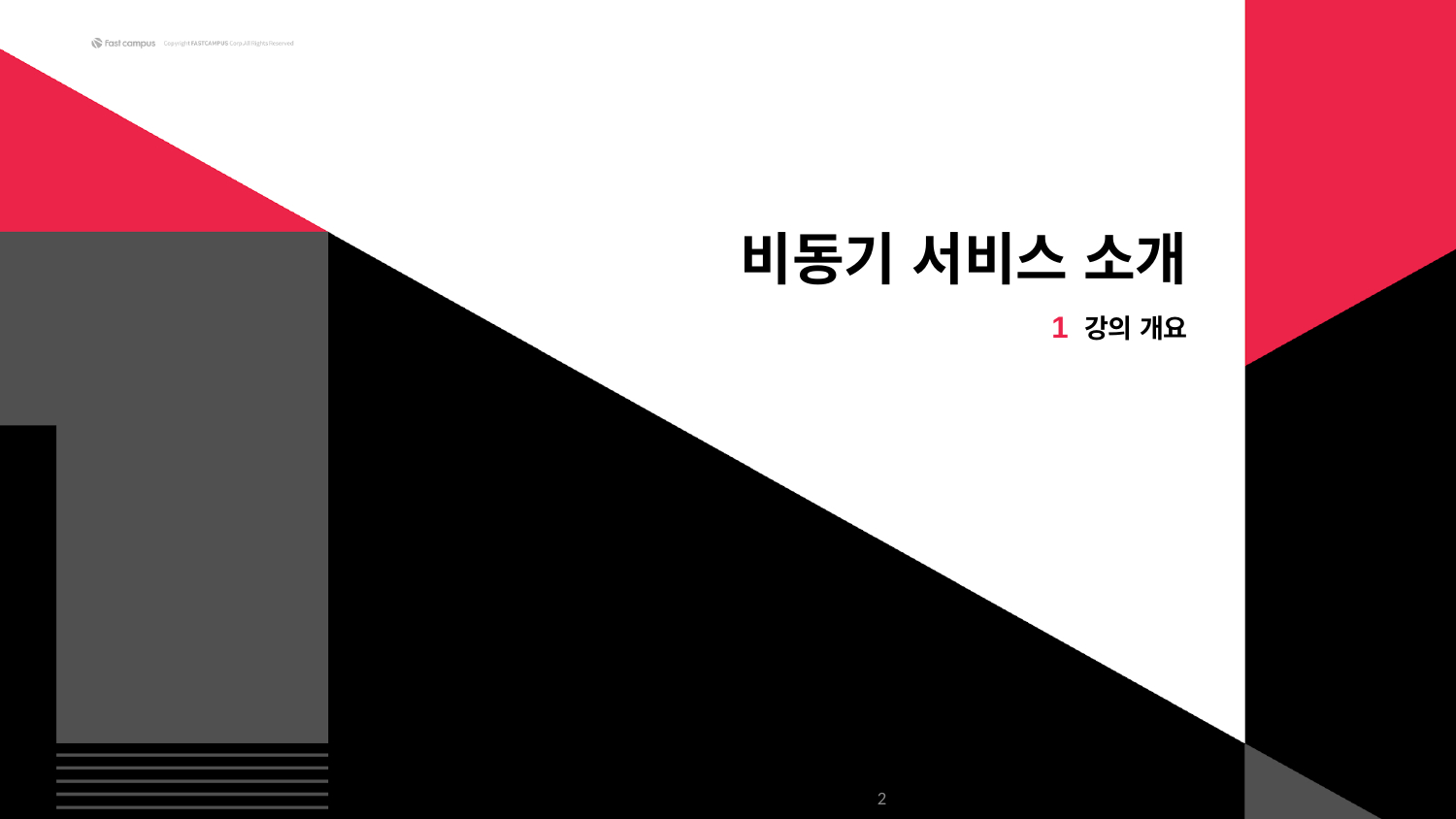

비동기 서비스 소개

1 강의 개요

2